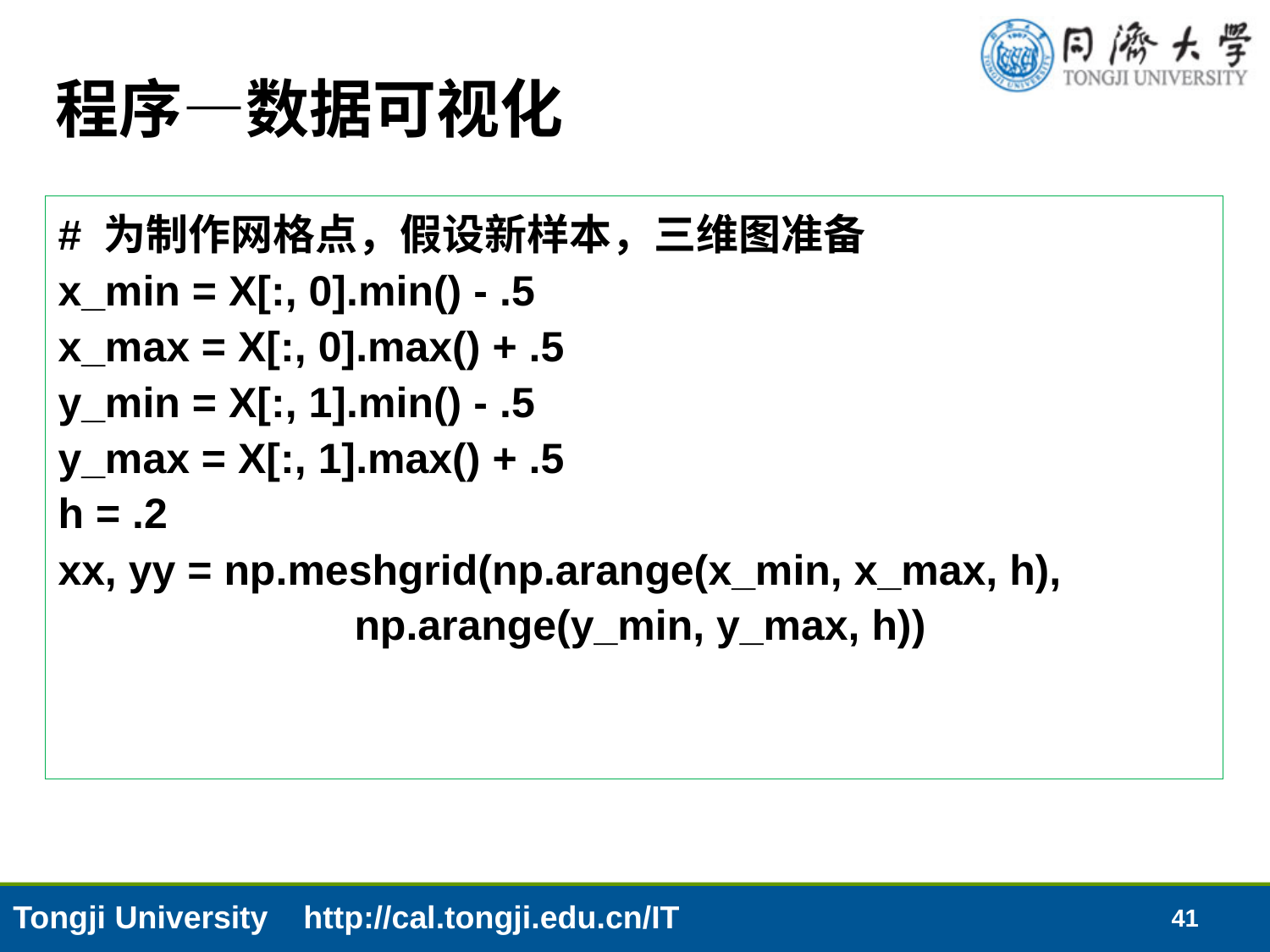

# 程序—数据可视化
# 为制作网格点，假设新样本，三维图准备
x_min = X[:, 0].min() - .5
x_max = X[:, 0].max() + .5
y_min = X[:, 1].min() - .5
y_max = X[:, 1].max() + .5
h = .2
xx, yy = np.meshgrid(np.arange(x_min, x_max, h),
                         np.arange(y_min, y_max, h))